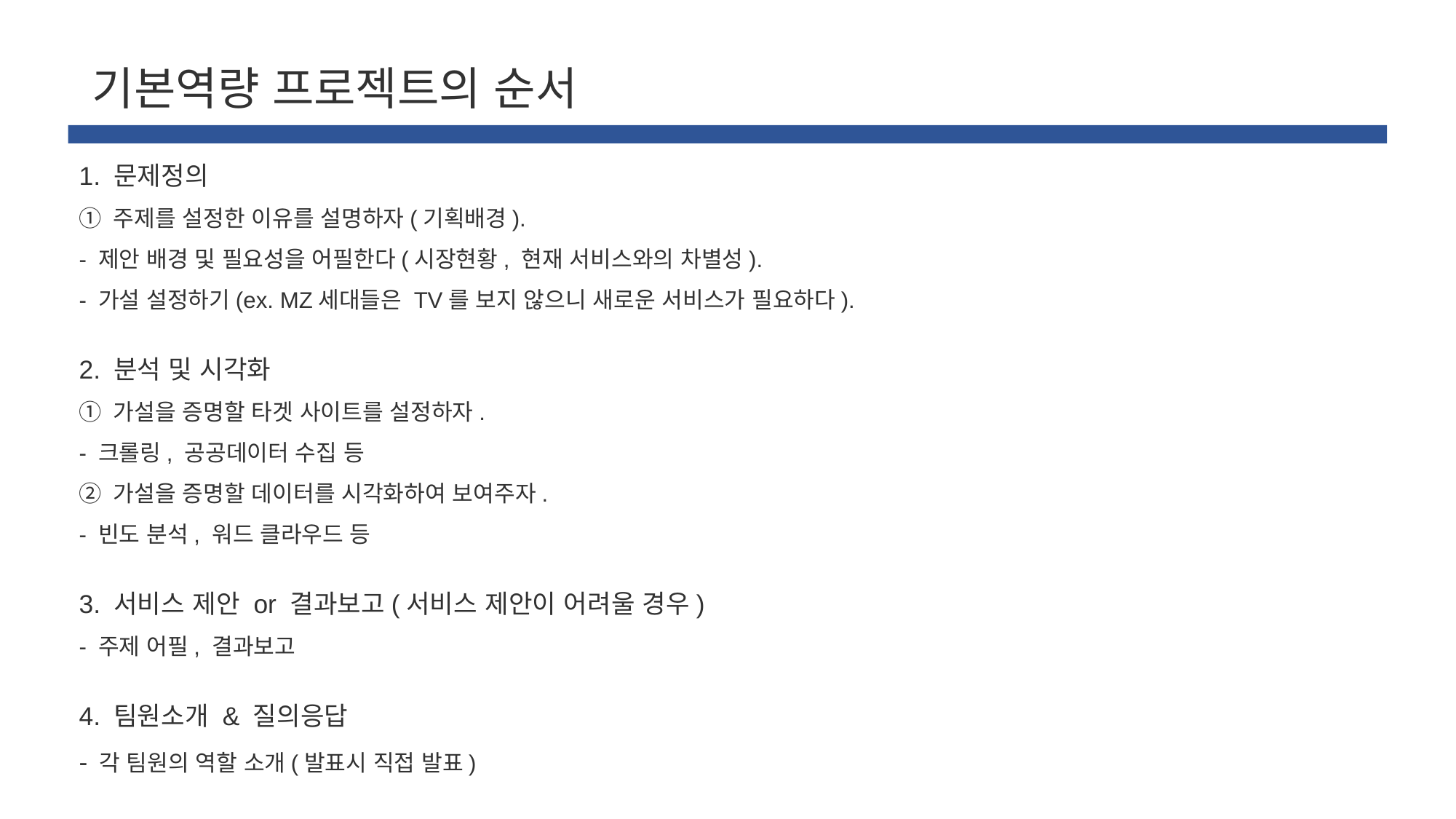

기본역량 프로젝트의 순서

1. 문제정의
① 주제를 설정한 이유를 설명하자(기획배경).
- 제안 배경 및 필요성을 어필한다(시장현황, 현재 서비스와의 차별성).
- 가설 설정하기(ex. MZ세대들은 TV를 보지 않으니 새로운 서비스가 필요하다).

2. 분석 및 시각화
① 가설을 증명할 타겟 사이트를 설정하자.
- 크롤링, 공공데이터 수집 등
② 가설을 증명할 데이터를 시각화하여 보여주자.
- 빈도 분석, 워드 클라우드 등

3. 서비스 제안 or 결과보고(서비스 제안이 어려울 경우)
- 주제 어필, 결과보고

4. 팀원소개 & 질의응답
- 각 팀원의 역할 소개(발표시 직접 발표)